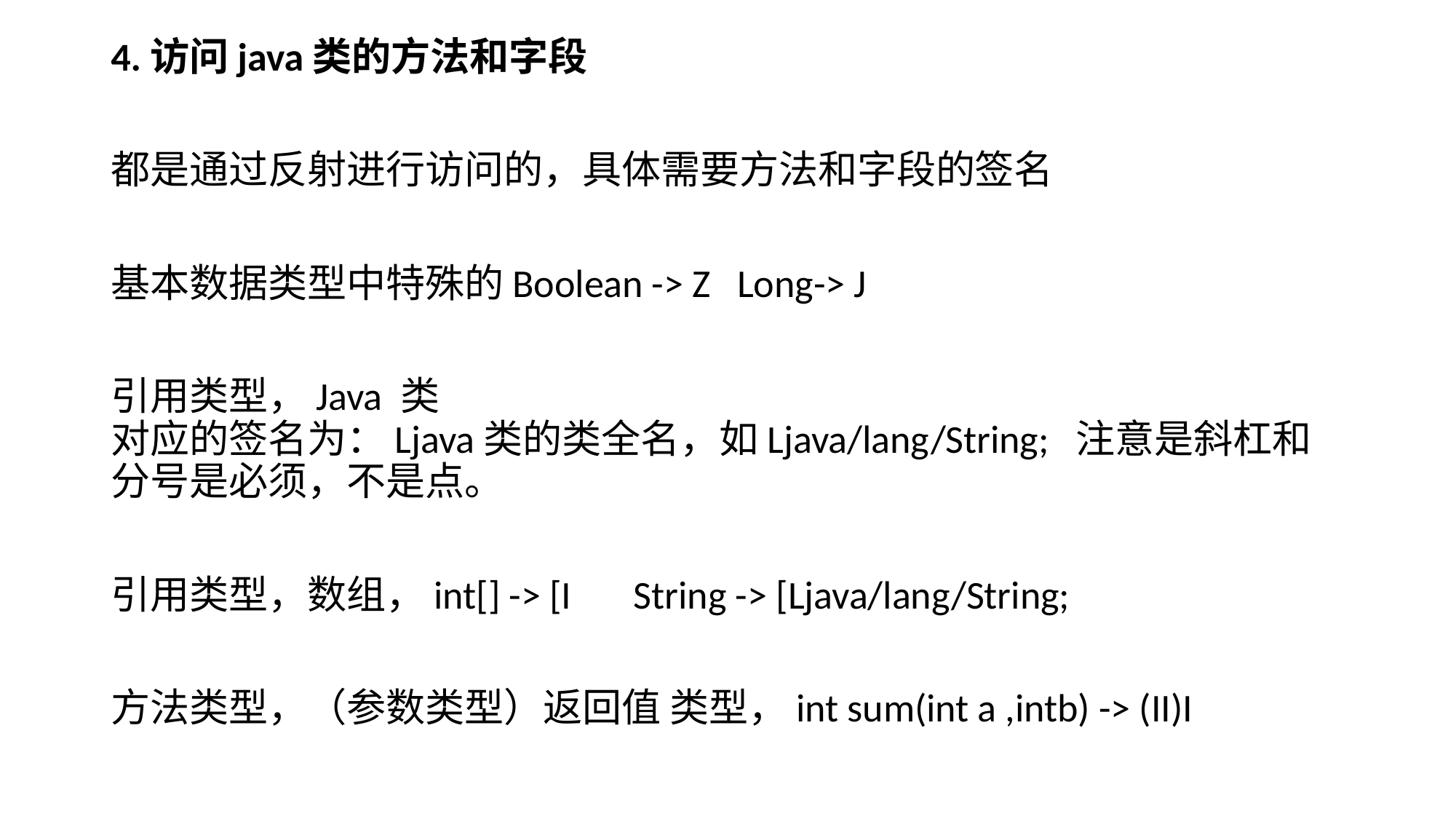

4.访问java类的方法和字段

都是通过反射进行访问的，具体需要方法和字段的签名

基本数据类型中特殊的Boolean -> Z   Long-> J

引用类型，Java 类 对应的签名为：Ljava类的类全名，如Ljava/lang/String;  注意是斜杠和分号是必须，不是点。

引用类型，数组，int[] -> [I       String -> [Ljava/lang/String;

方法类型，（参数类型）返回值 类型，int sum(int a ,intb) -> (II)I